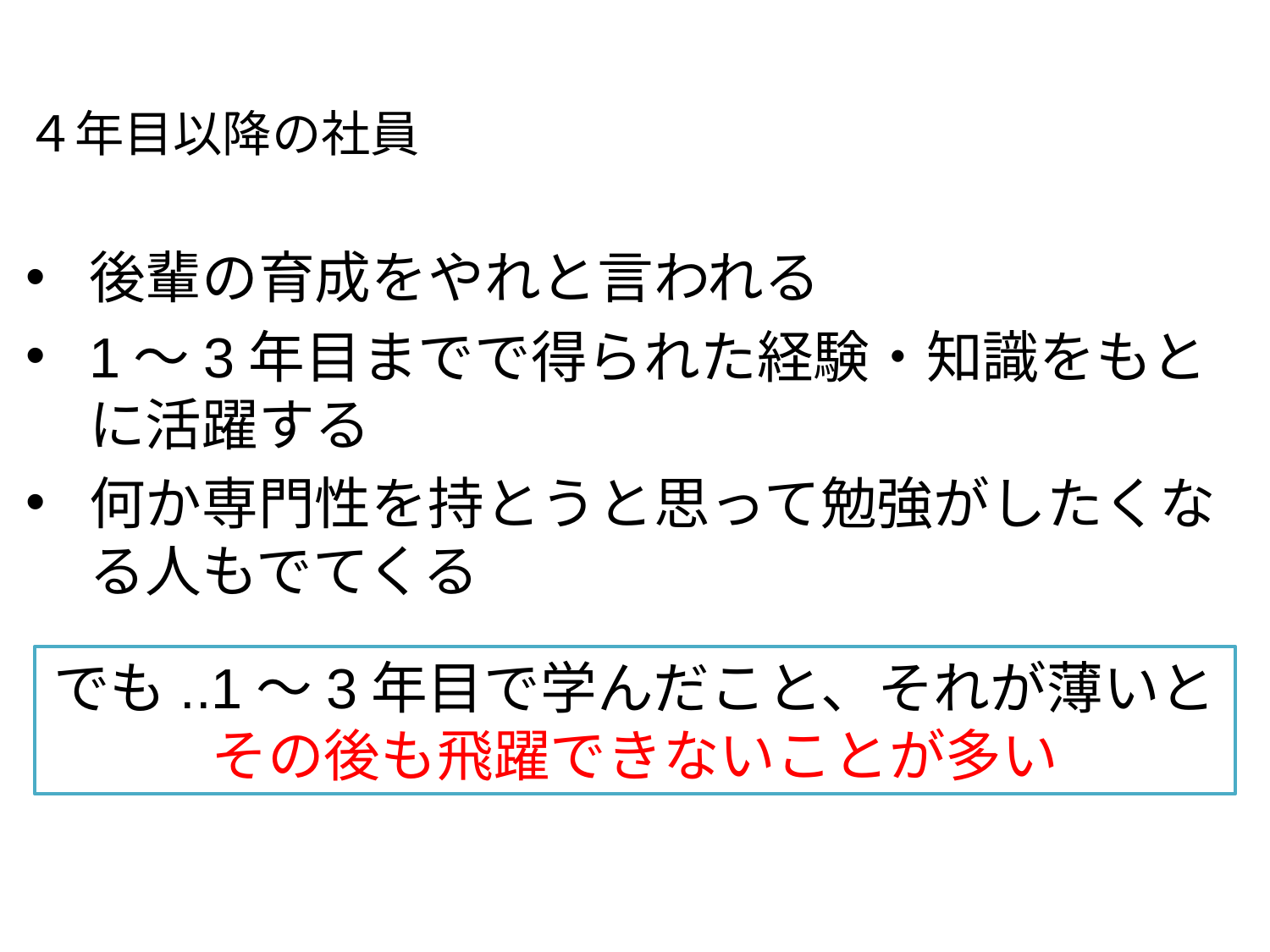

４年目以降の社員

後輩の育成をやれと言われる
1～3年目までで得られた経験・知識をもとに活躍する
何か専門性を持とうと思って勉強がしたくなる人もでてくる

でも..1～3年目で学んだこと、それが薄いとその後も飛躍できないことが多い